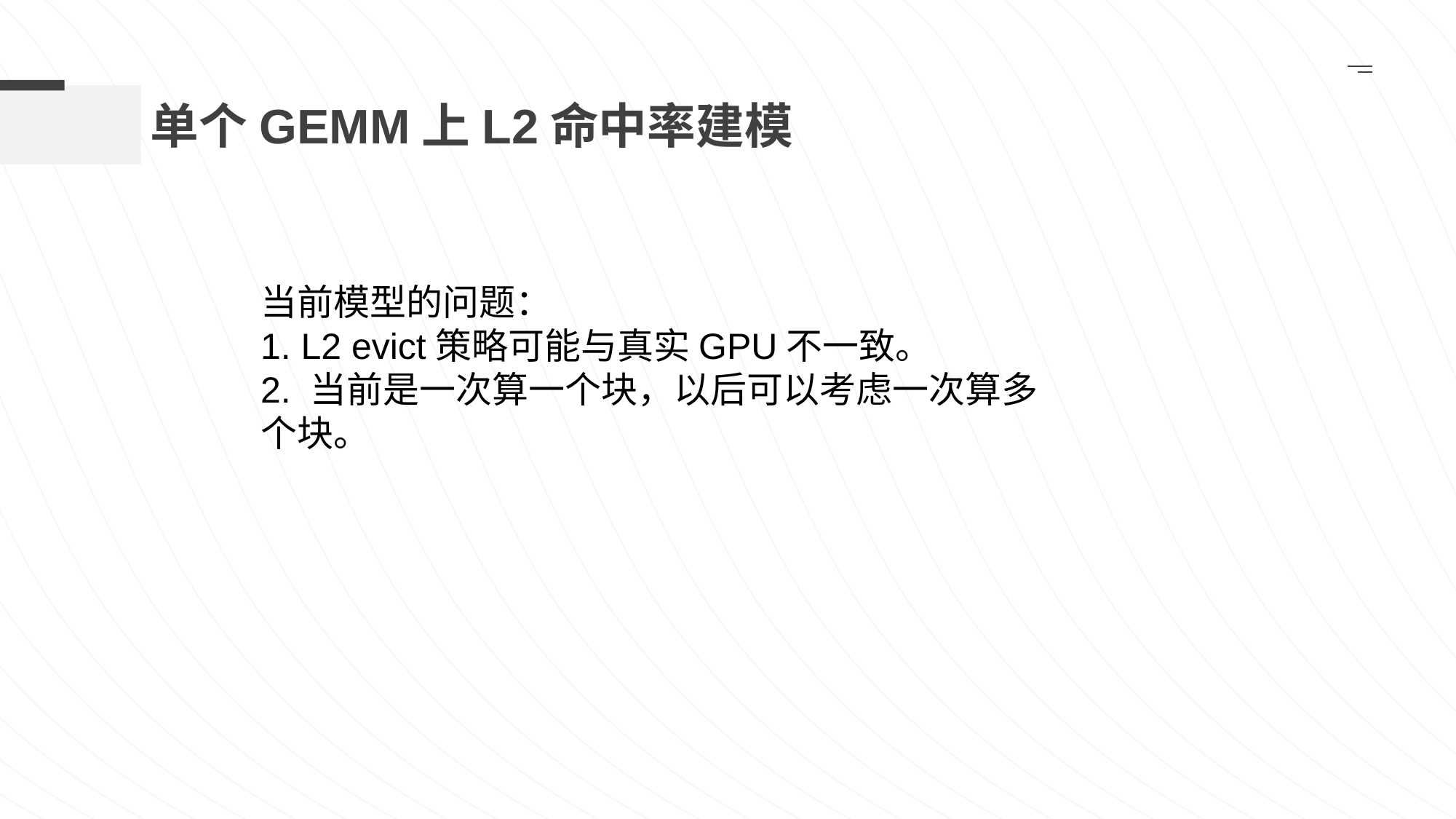

单个GEMM上L2命中率建模
当前模型的问题：
1. L2 evict策略可能与真实GPU不一致。
2. 当前是一次算一个块，以后可以考虑一次算多个块。